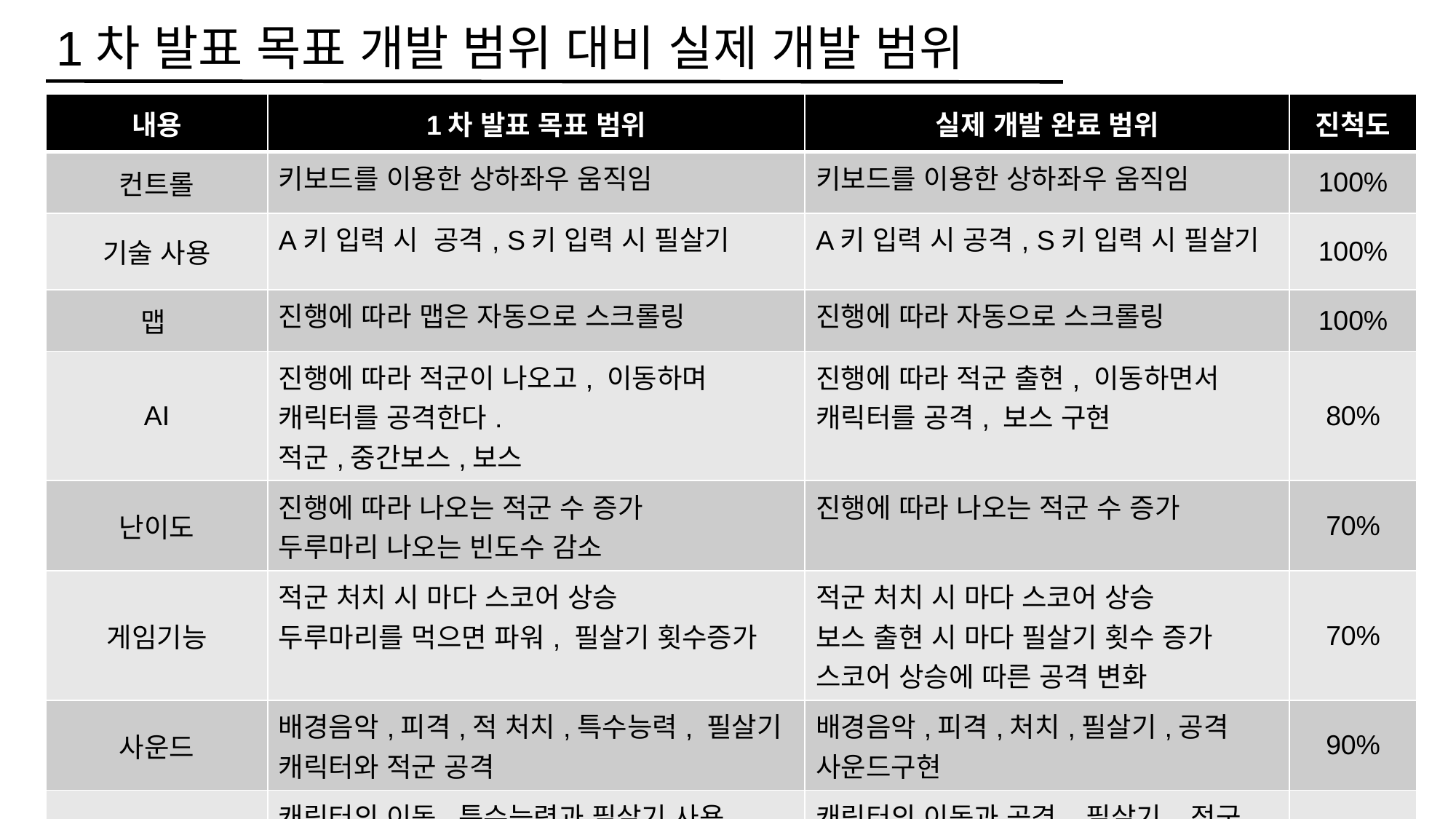

1차 발표 목표 개발 범위 대비 실제 개발 범위
| 내용 | 1차 발표 목표 범위 | 실제 개발 완료 범위 | 진척도 |
| --- | --- | --- | --- |
| 컨트롤 | 키보드를 이용한 상하좌우 움직임 | 키보드를 이용한 상하좌우 움직임 | 100% |
| 기술 사용 | A키 입력 시 공격, S키 입력 시 필살기 | A키 입력 시 공격, S키 입력 시 필살기 | 100% |
| 맵 | 진행에 따라 맵은 자동으로 스크롤링 | 진행에 따라 자동으로 스크롤링 | 100% |
| AI | 진행에 따라 적군이 나오고, 이동하며 캐릭터를 공격한다. 적군,중간보스,보스 | 진행에 따라 적군 출현, 이동하면서 캐릭터를 공격, 보스 구현 | 80% |
| 난이도 | 진행에 따라 나오는 적군 수 증가 두루마리 나오는 빈도수 감소 | 진행에 따라 나오는 적군 수 증가 | 70% |
| 게임기능 | 적군 처치 시 마다 스코어 상승 두루마리를 먹으면 파워, 필살기 횟수증가 | 적군 처치 시 마다 스코어 상승 보스 출현 시 마다 필살기 횟수 증가 스코어 상승에 따른 공격 변화 | 70% |
| 사운드 | 배경음악,피격,적 처치,특수능력, 필살기 캐릭터와 적군 공격 | 배경음악,피격,처치,필살기,공격 사운드구현 | 90% |
| 애니메이션 | 캐릭터의 이동,특수능력과 필살기 사용 적군의 이동과 공격,적군 종류에 따라 다른 패턴의 공격 | 캐릭터의 이동과 공격, 필살기, 적군 이동과 공격, 보스의 이동과 공격 | 80% |
#